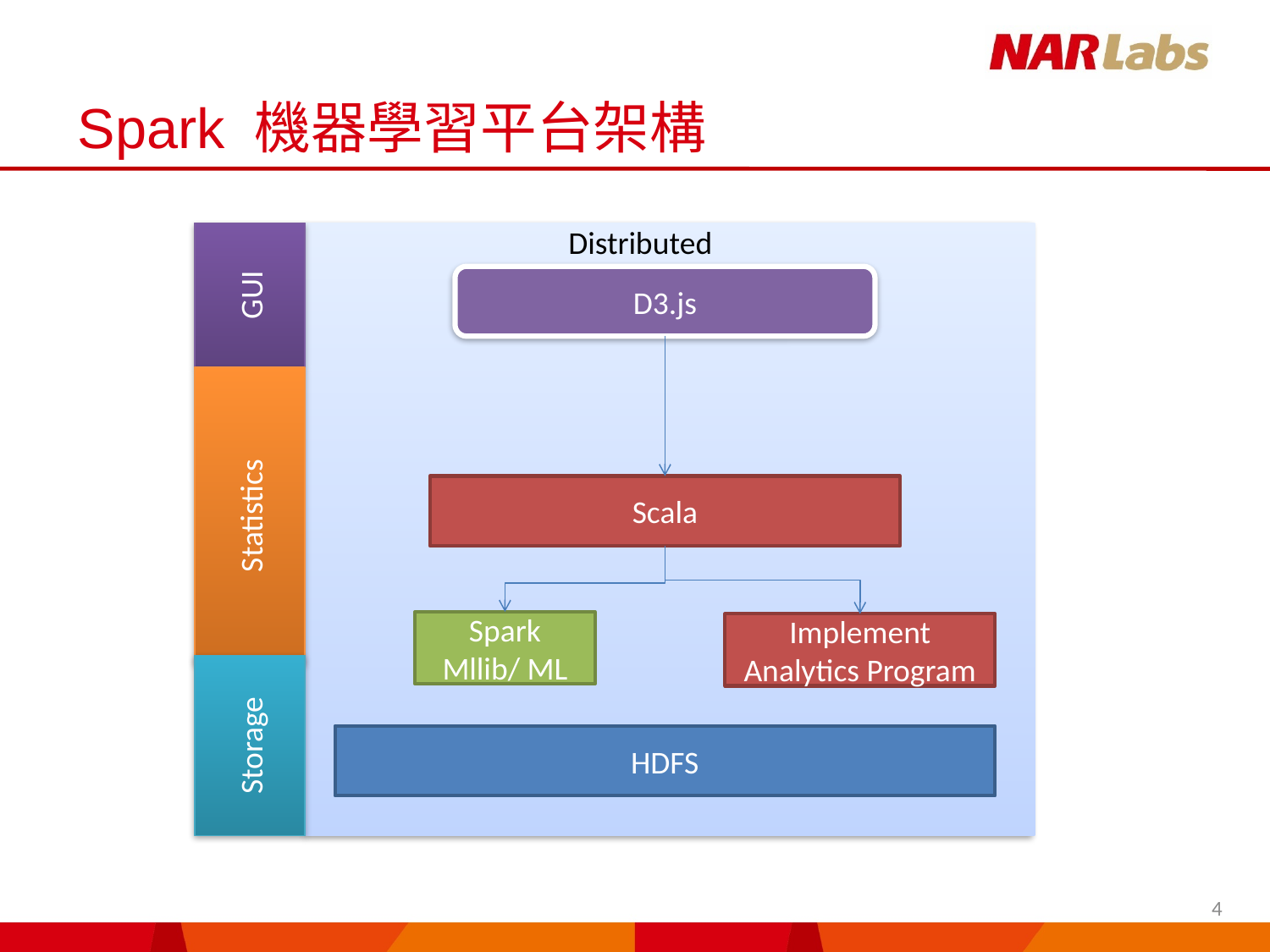

# Spark 機器學習平台架構

Distributed
GUI

D3.js
Statistics
Scala
Spark
Mllib/ ML
Implement Analytics Program
Storage
HDFS
4